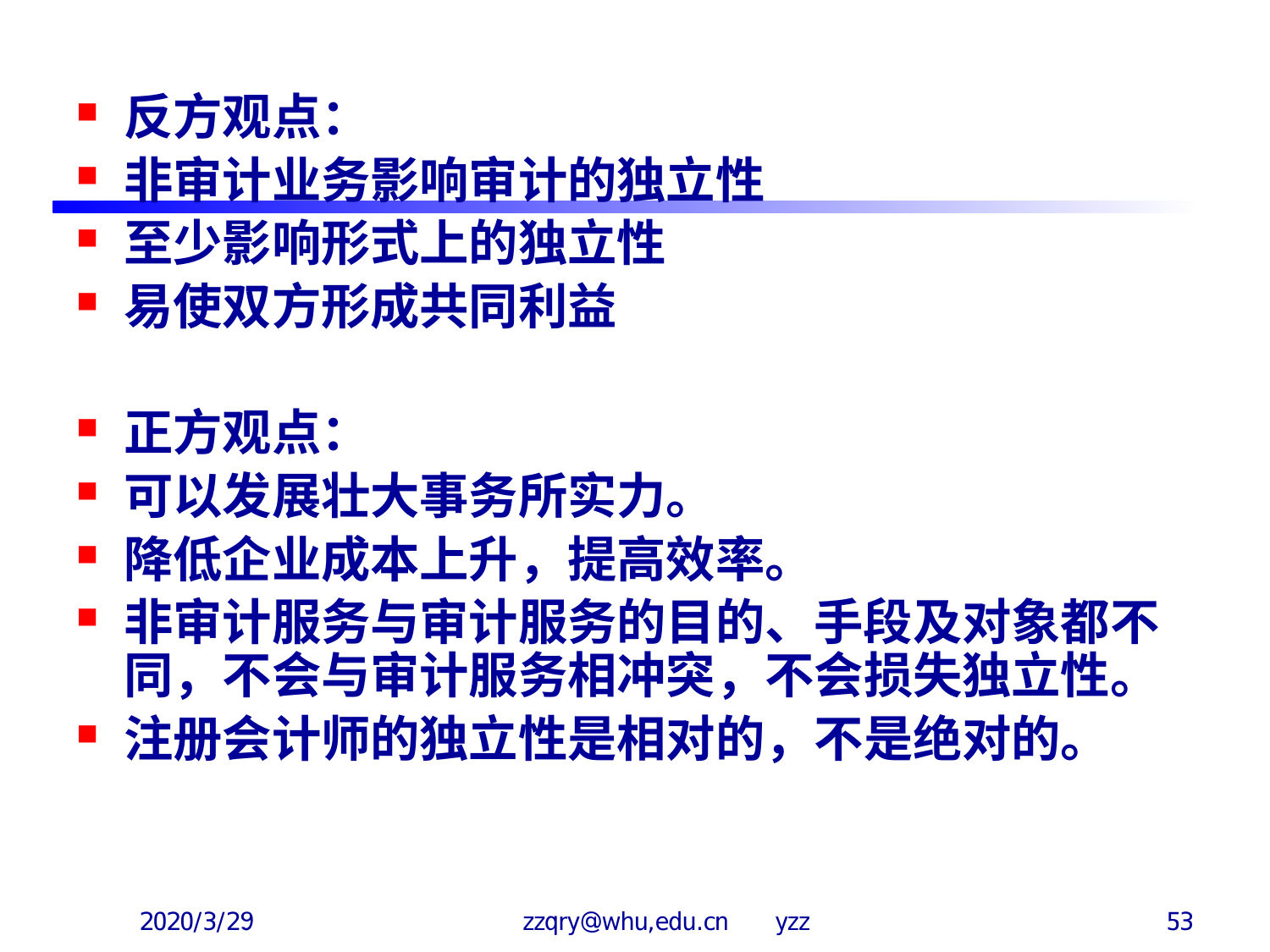

反方观点：
非审计业务影响审计的独立性
至少影响形式上的独立性
易使双方形成共同利益

正方观点：
可以发展壮大事务所实力。
降低企业成本上升，提高效率。
非审计服务与审计服务的目的、手段及对象都不同，不会与审计服务相冲突，不会损失独立性。
注册会计师的独立性是相对的，不是绝对的。
2020/3/29
zzqry@whu,edu.cn      yzz
53